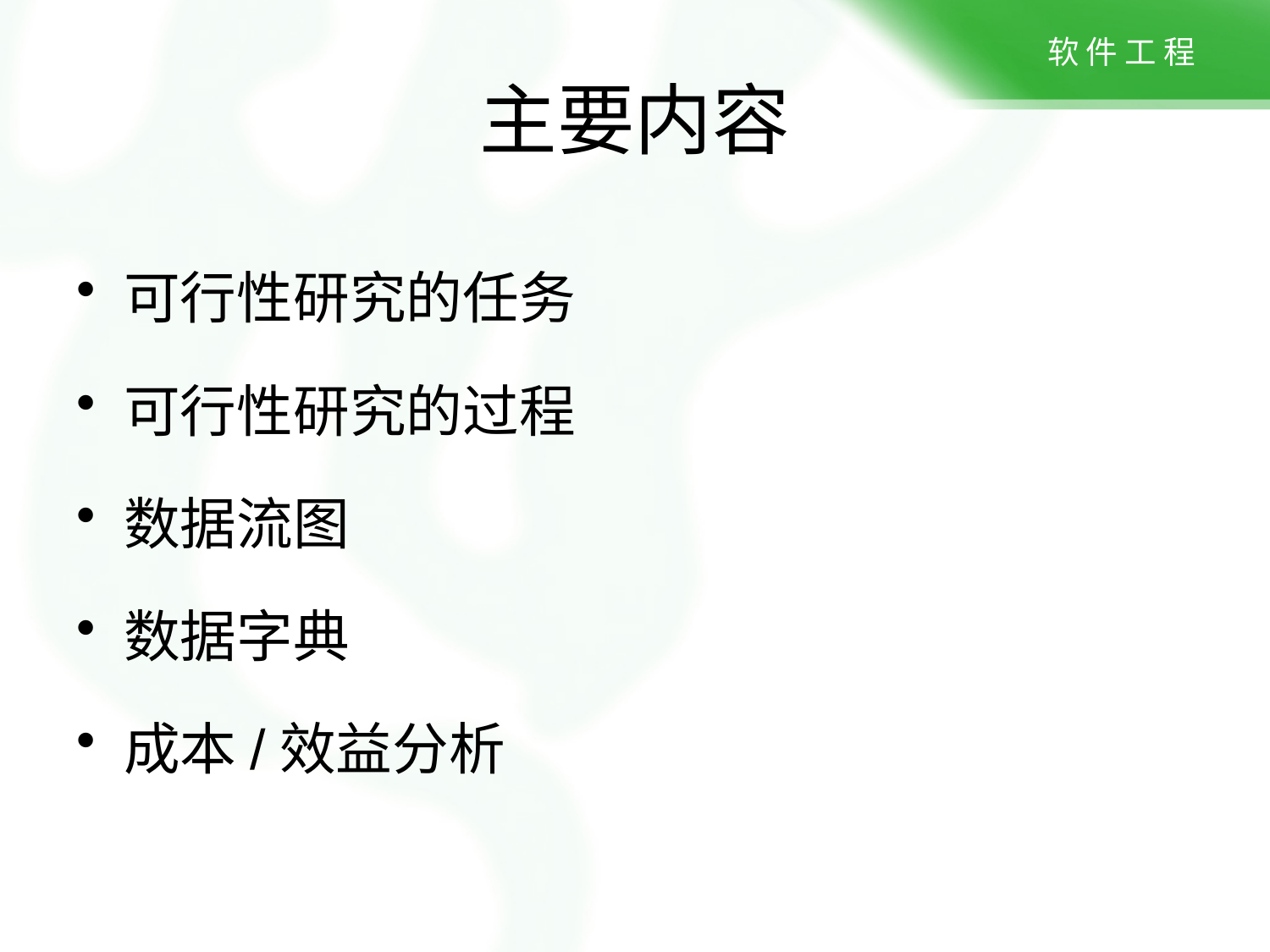

# 主要内容

可行性研究的任务
可行性研究的过程
数据流图
数据字典
成本/效益分析